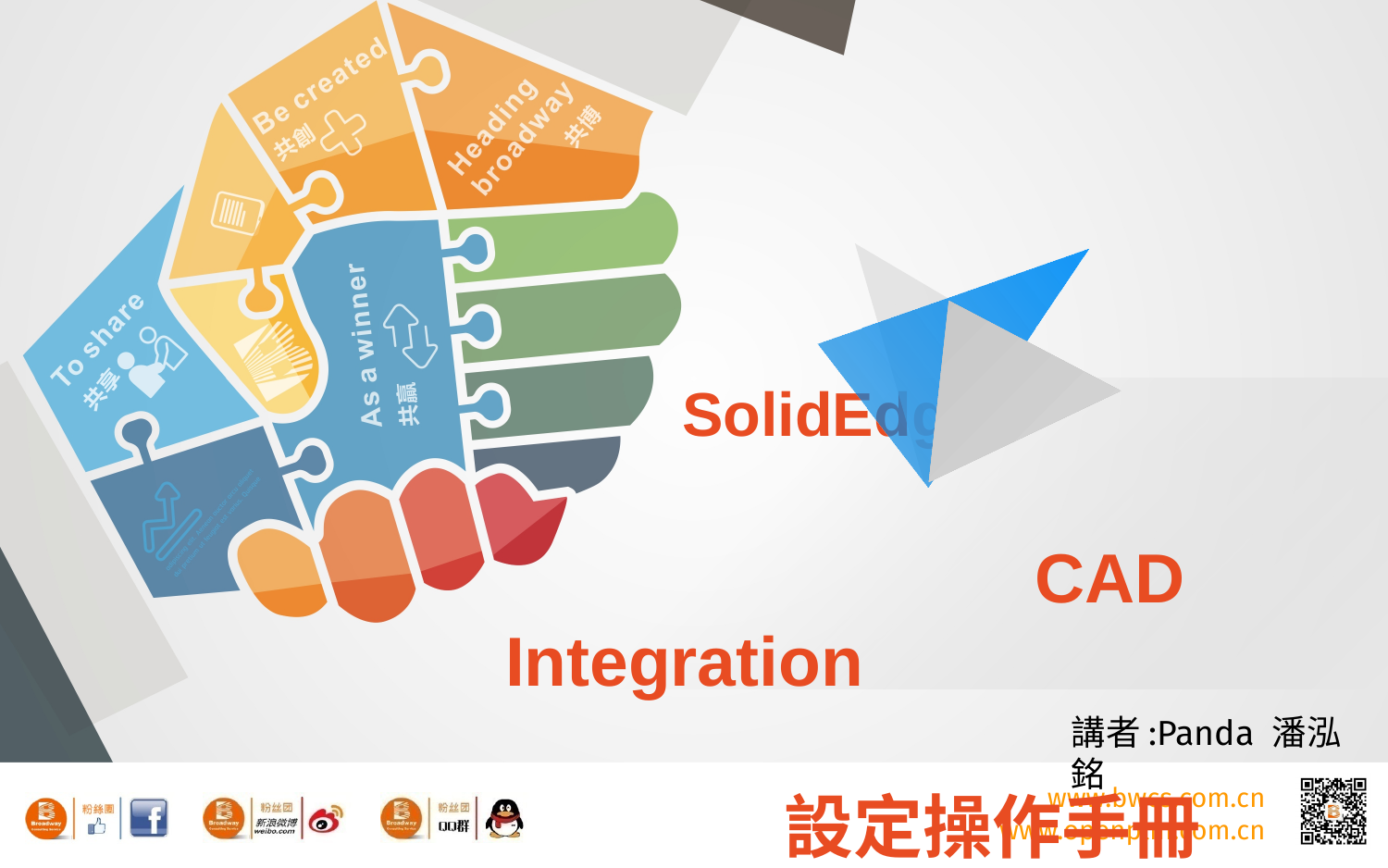

# SolidEdge CAD Integration 設定操作手冊
講者:Panda 潘泓銘